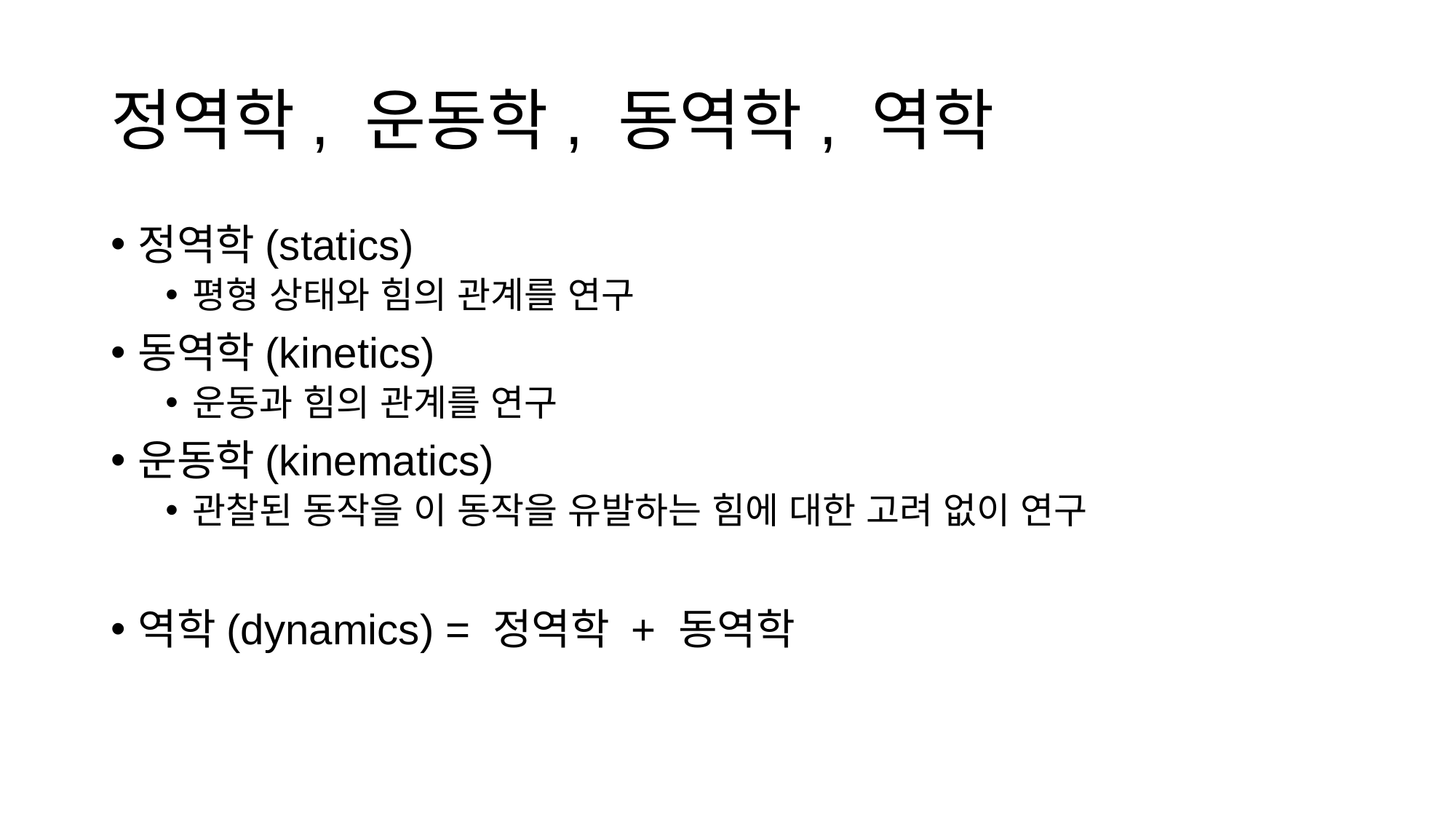

# 정역학, 운동학, 동역학, 역학
정역학(statics)
평형 상태와 힘의 관계를 연구
동역학(kinetics)
운동과 힘의 관계를 연구
운동학(kinematics)
관찰된 동작을 이 동작을 유발하는 힘에 대한 고려 없이 연구

역학(dynamics) = 정역학 + 동역학